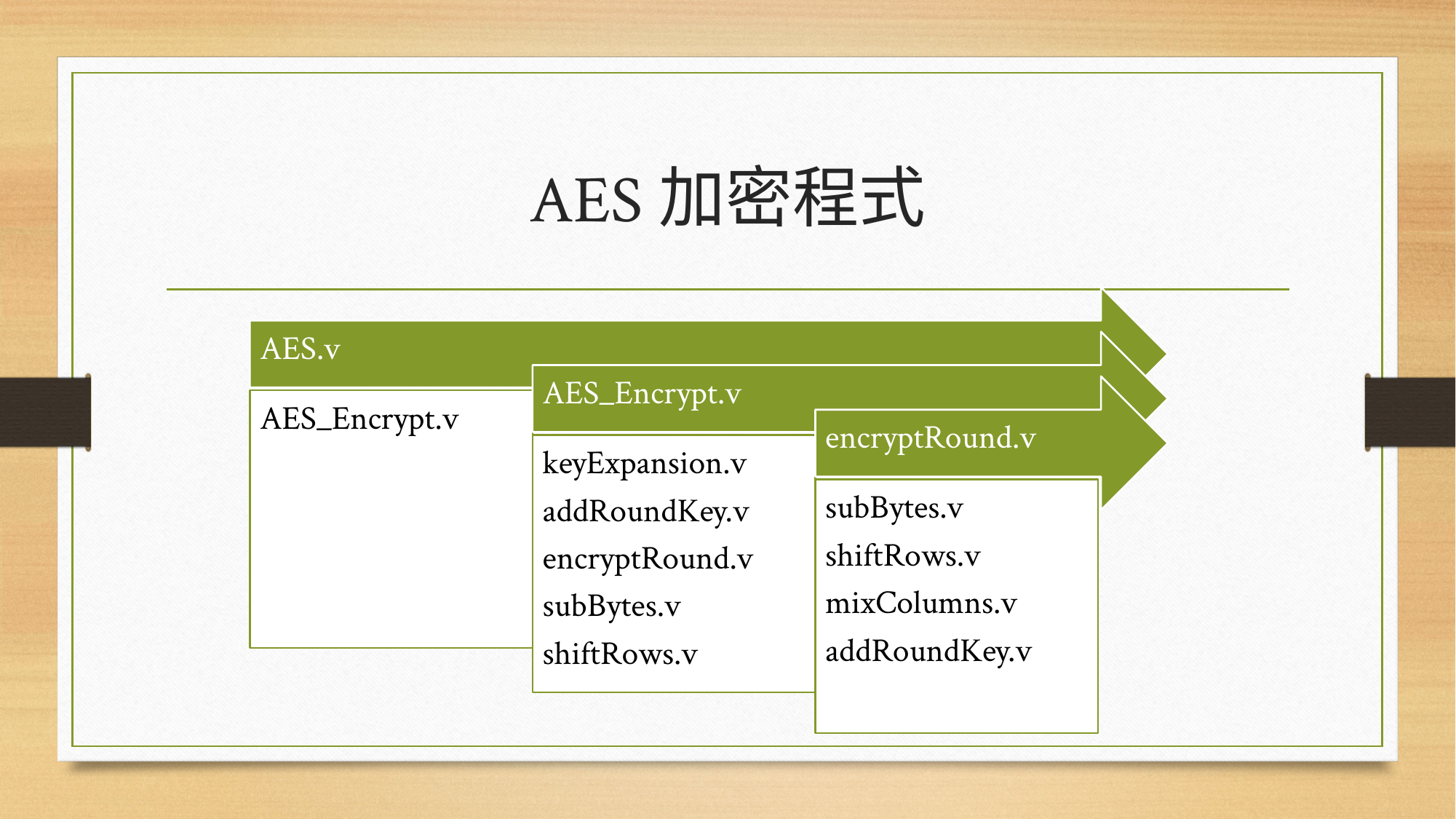

# AES加密程式
AES.v
AES_Encrypt.v
AES_Encrypt.v
keyExpansion.v
addRoundKey.v
encryptRound.v
subBytes.v
shiftRows.v
encryptRound.v
subBytes.v
shiftRows.v
mixColumns.v
addRoundKey.v